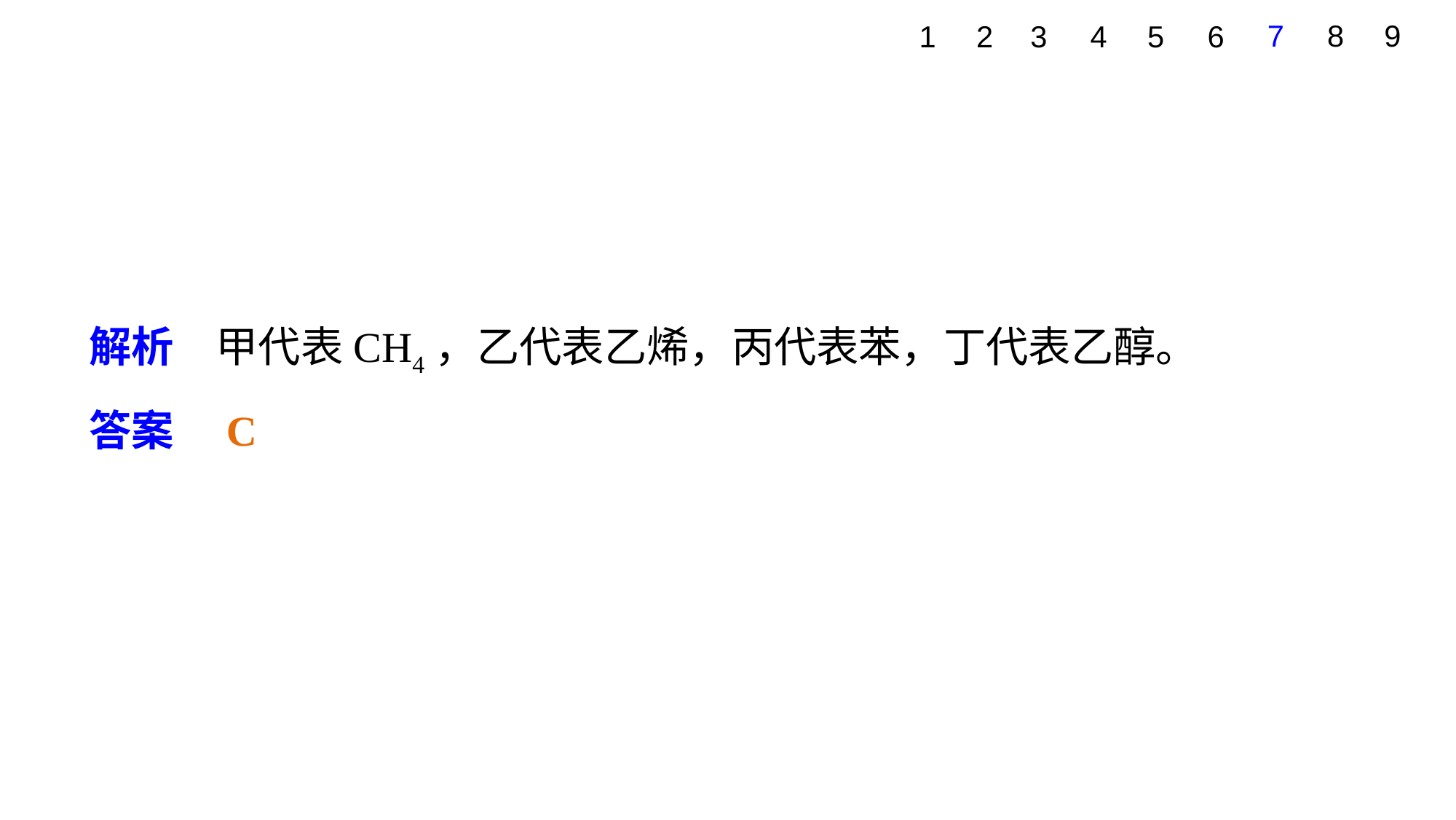

7
8
9
1
2
3
4
5
6
解析　甲代表CH4，乙代表乙烯，丙代表苯，丁代表乙醇。
答案　C